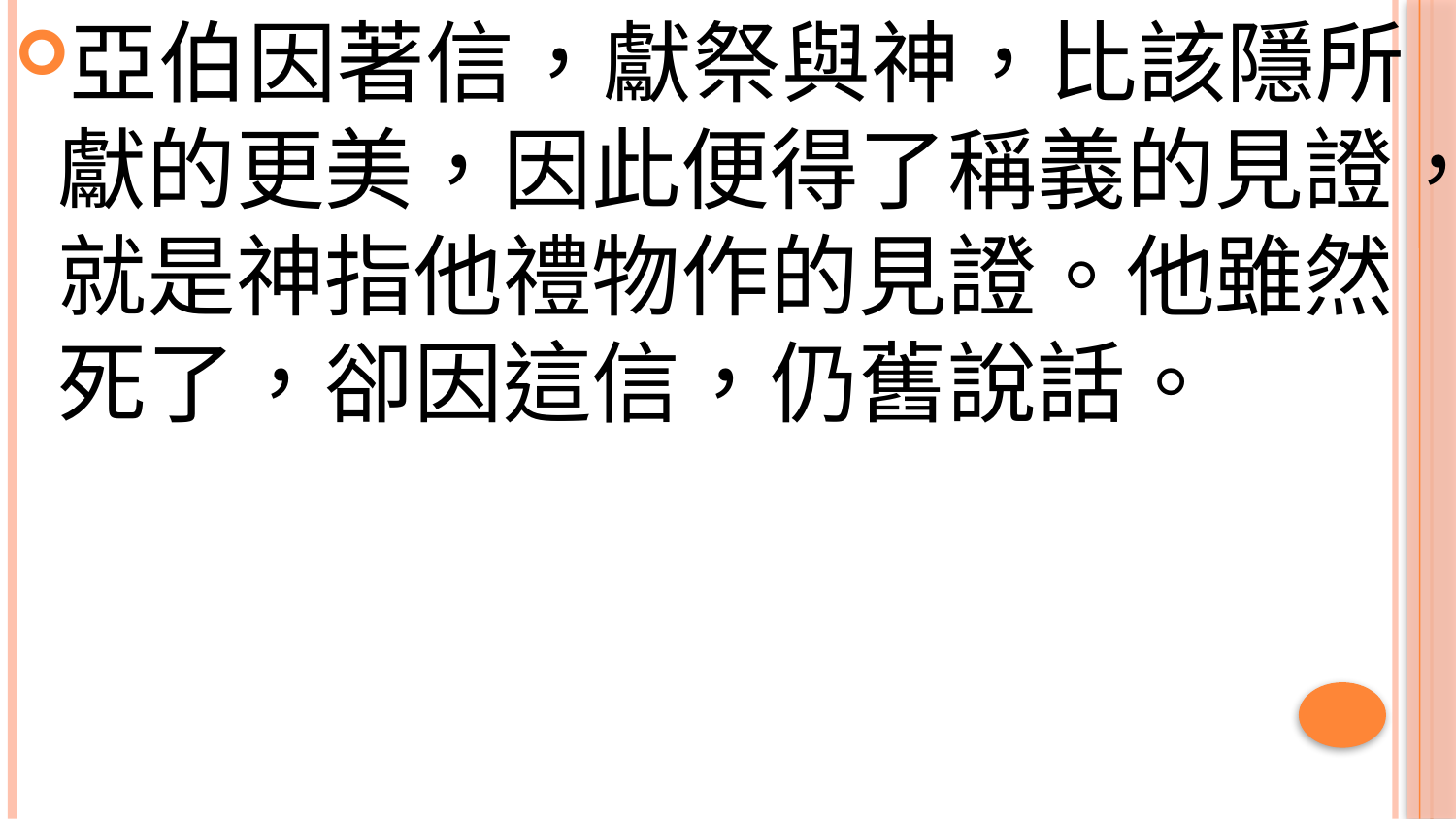

亞伯因著信，獻祭與神，比該隱所獻的更美，因此便得了稱義的見證，就是神指他禮物作的見證。他雖然死了，卻因這信，仍舊說話。